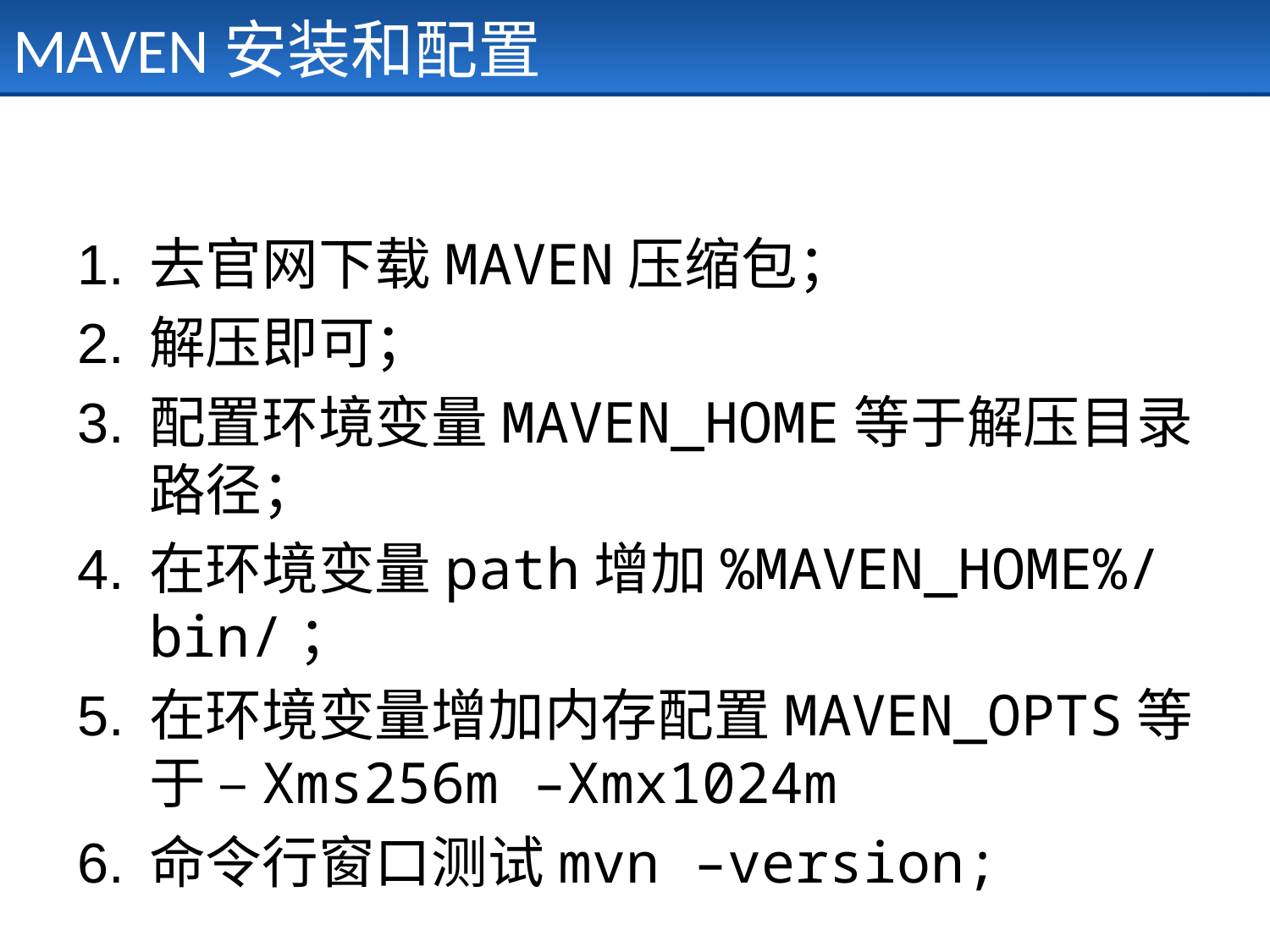

# MAVEN安装和配置
去官网下载MAVEN压缩包；
解压即可；
配置环境变量MAVEN_HOME等于解压目录路径；
在环境变量path增加%MAVEN_HOME%/bin/；
在环境变量增加内存配置MAVEN_OPTS等于 –Xms256m –Xmx1024m
命令行窗口测试mvn –version;